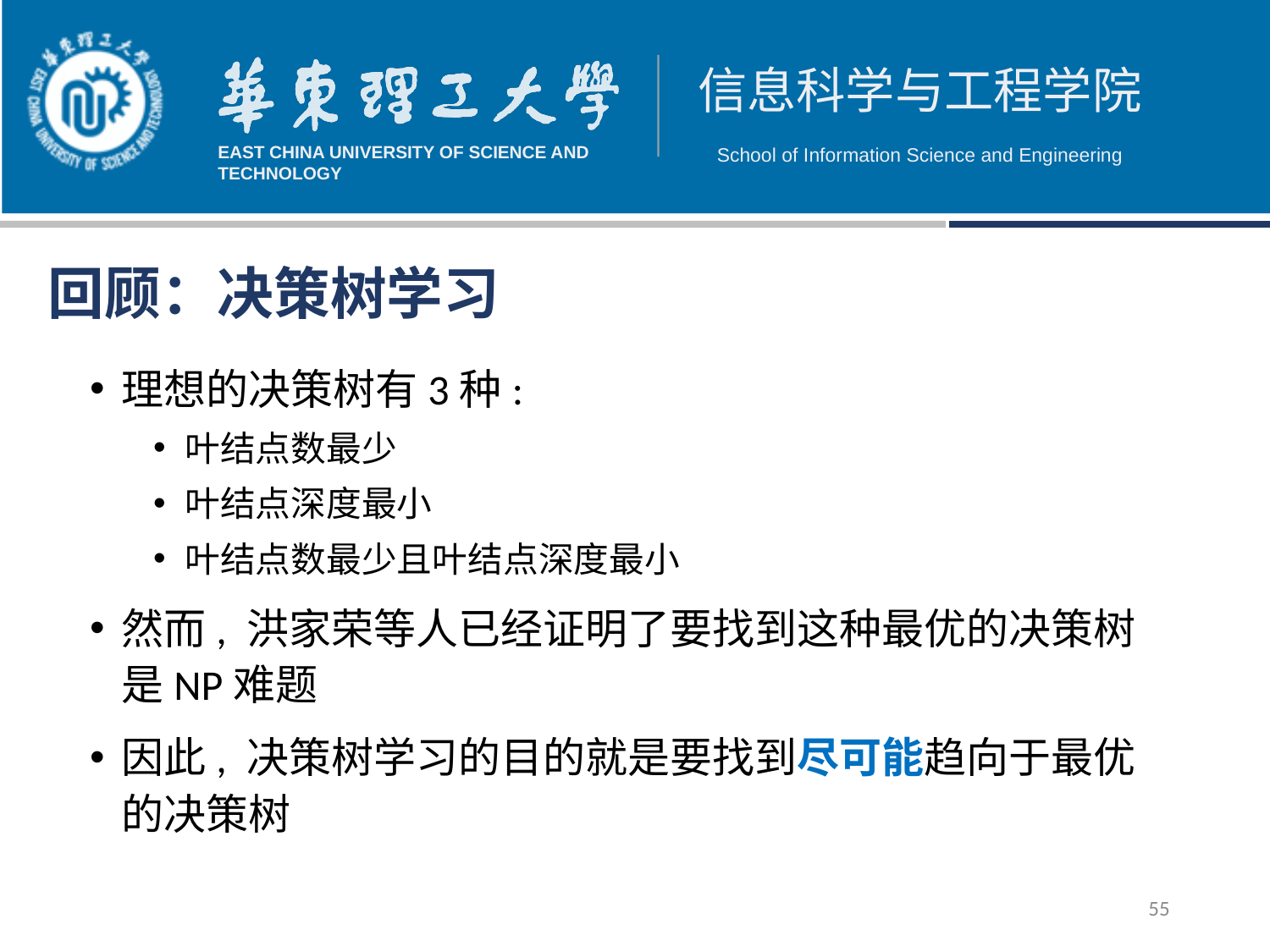

回顾：决策树学习
理想的决策树有3种:
叶结点数最少
叶结点深度最小
叶结点数最少且叶结点深度最小
然而, 洪家荣等人已经证明了要找到这种最优的决策树是NP难题
因此, 决策树学习的目的就是要找到尽可能趋向于最优的决策树

55